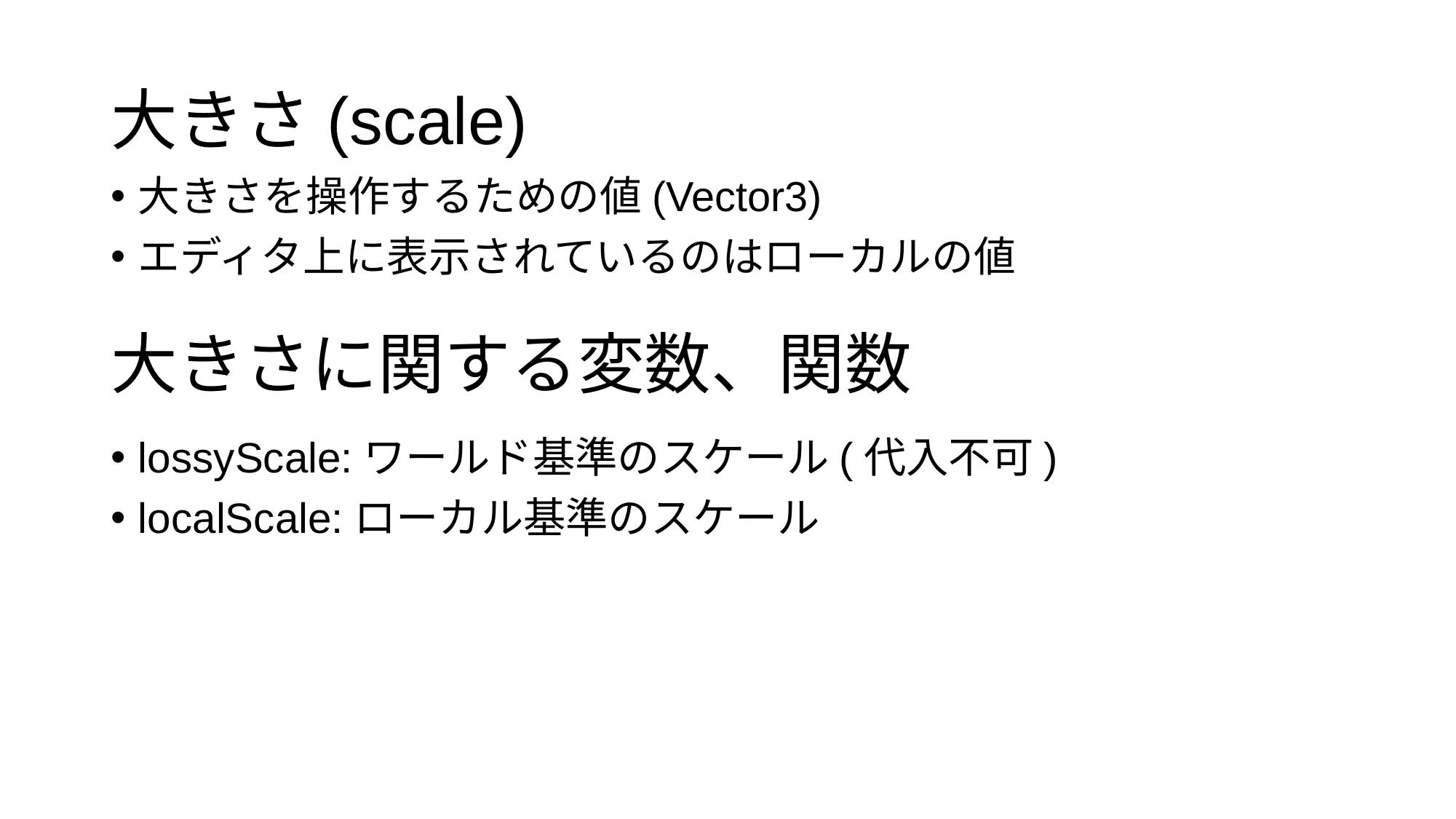

# 大きさ(scale)
大きさを操作するための値(Vector3)
エディタ上に表示されているのはローカルの値

大きさに関する変数、関数

lossyScale:ワールド基準のスケール(代入不可)
localScale:ローカル基準のスケール